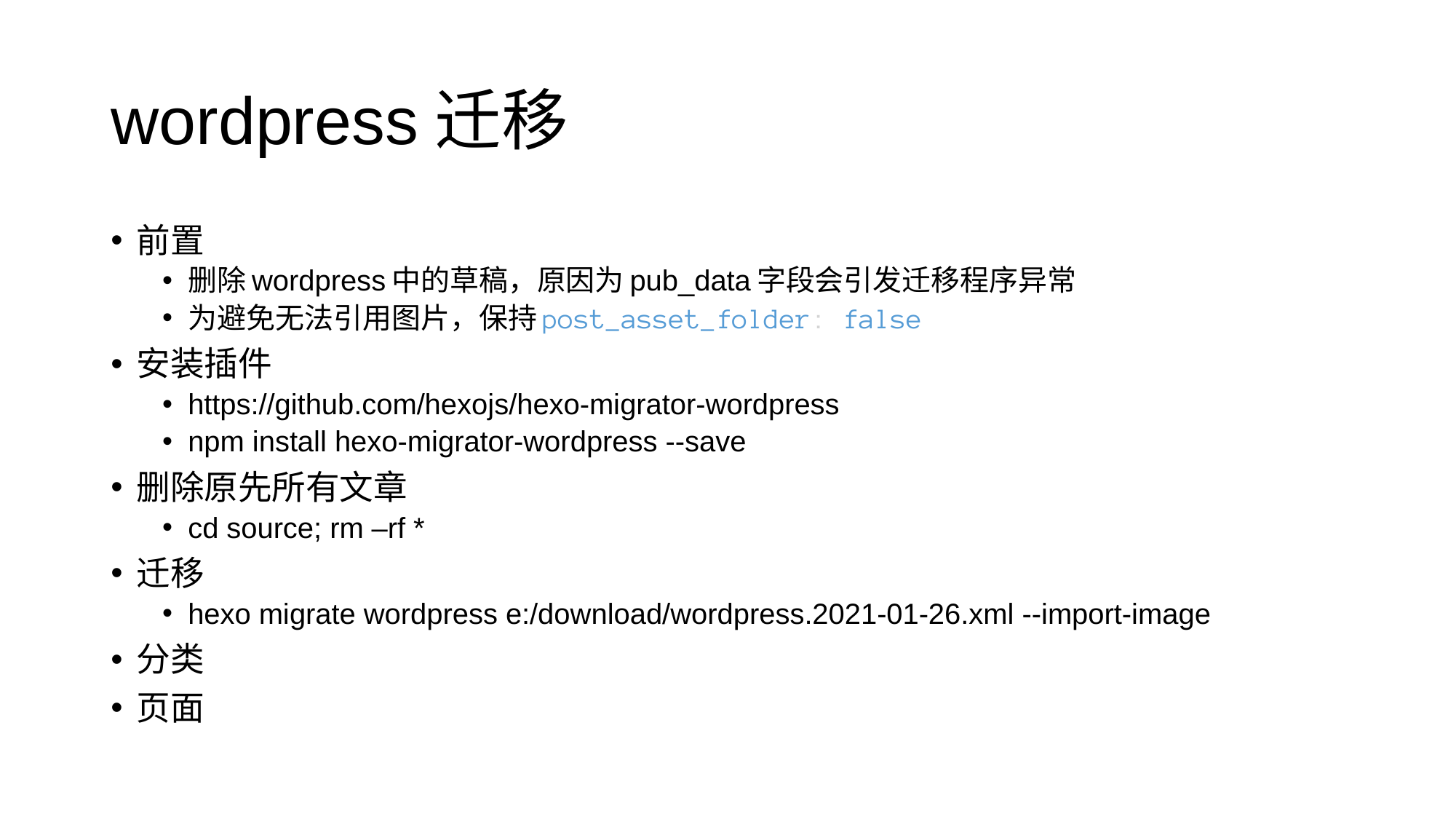

# wordpress迁移
前置
删除wordpress中的草稿，原因为pub_data字段会引发迁移程序异常
为避免无法引用图片，保持post_asset_folder: false
安装插件
https://github.com/hexojs/hexo-migrator-wordpress
npm install hexo-migrator-wordpress --save
删除原先所有文章
cd source; rm –rf *
迁移
hexo migrate wordpress e:/download/wordpress.2021-01-26.xml --import-image
分类
页面